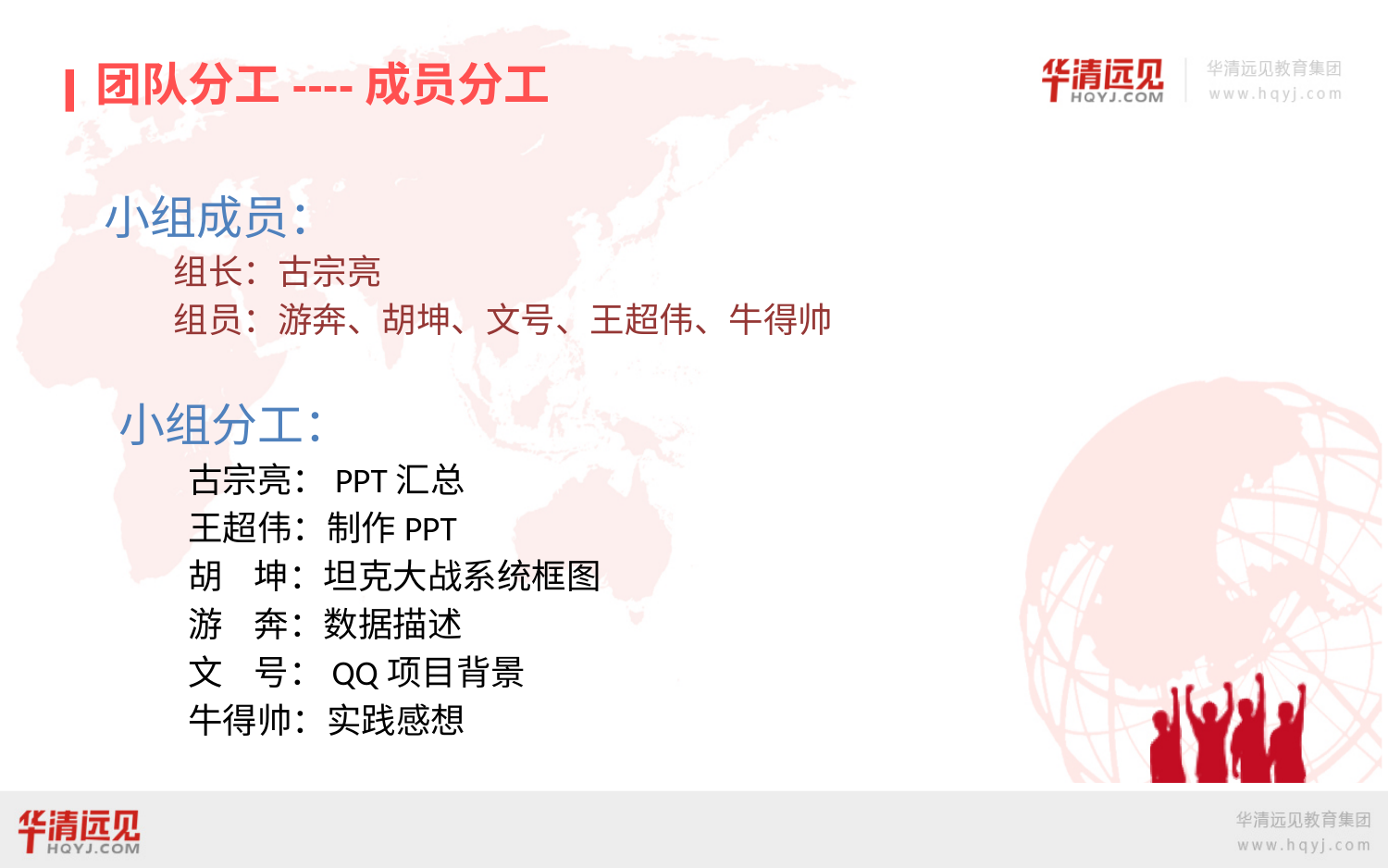

团队分工----成员分工

小组成员：
组长：古宗亮
组员：游奔、胡坤、文号、王超伟、牛得帅
小组分工：
古宗亮：PPT汇总
王超伟：制作PPT
胡    坤：坦克大战系统框图
游    奔：数据描述
文    号：QQ项目背景
牛得帅：实践感想